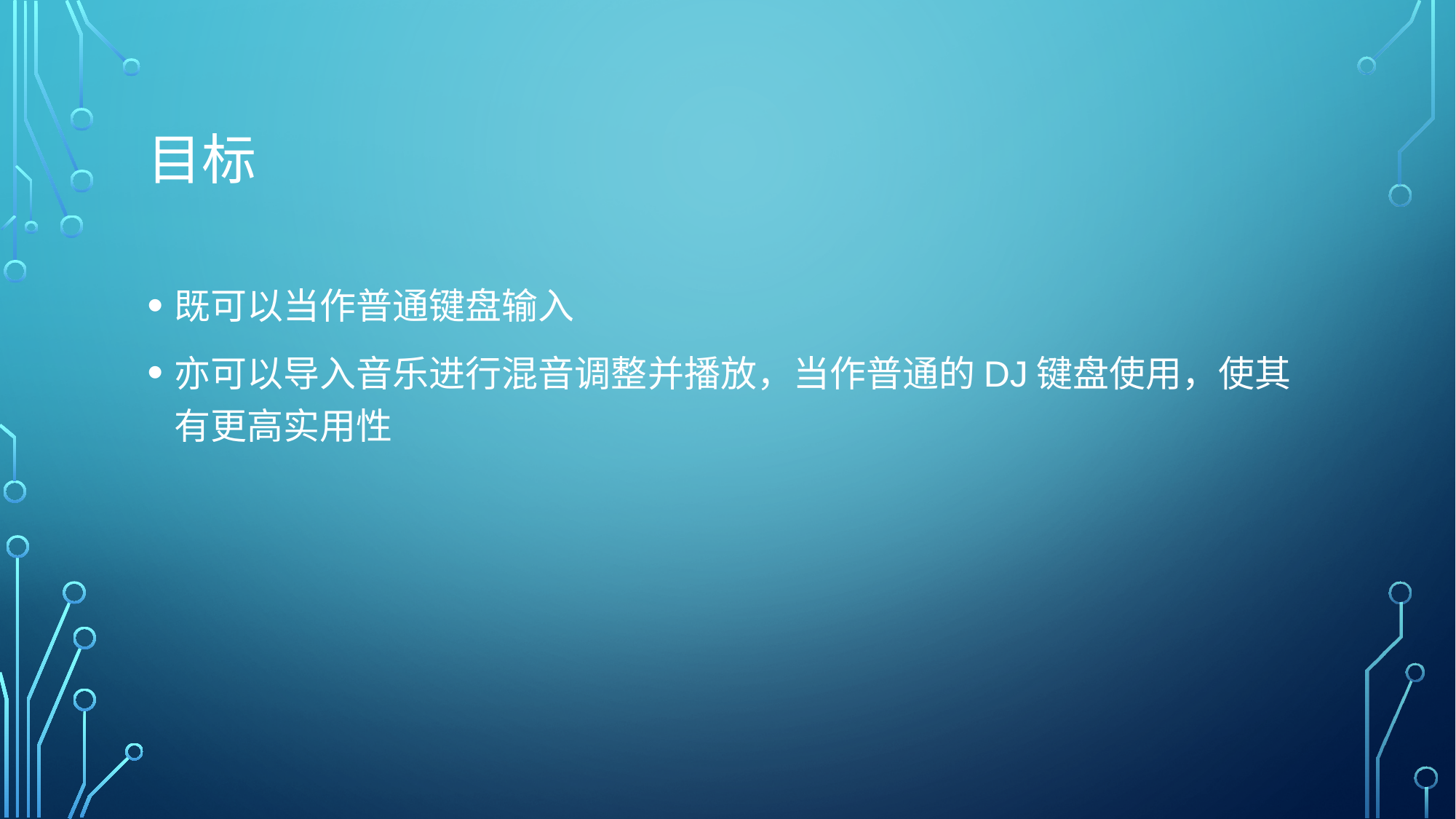

# 目标
既可以当作普通键盘输入
亦可以导入音乐进行混音调整并播放，当作普通的DJ键盘使用，使其有更高实用性